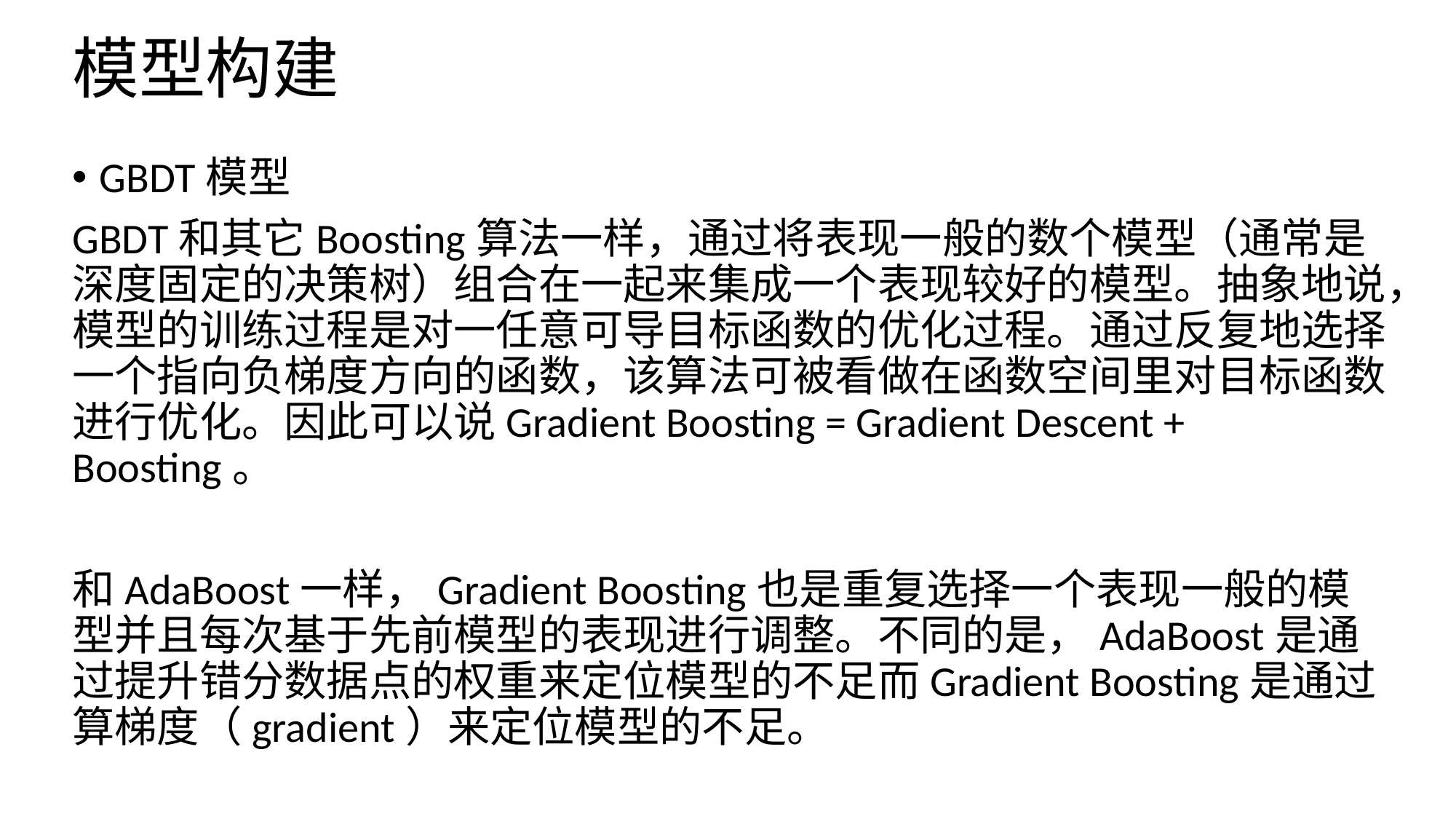

# 模型构建
GBDT模型
GBDT和其它Boosting算法一样，通过将表现一般的数个模型（通常是深度固定的决策树）组合在一起来集成一个表现较好的模型。抽象地说，模型的训练过程是对一任意可导目标函数的优化过程。通过反复地选择一个指向负梯度方向的函数，该算法可被看做在函数空间里对目标函数进行优化。因此可以说Gradient Boosting = Gradient Descent + Boosting。

和AdaBoost一样，Gradient Boosting也是重复选择一个表现一般的模型并且每次基于先前模型的表现进行调整。不同的是，AdaBoost是通过提升错分数据点的权重来定位模型的不足而Gradient Boosting是通过算梯度（gradient）来定位模型的不足。